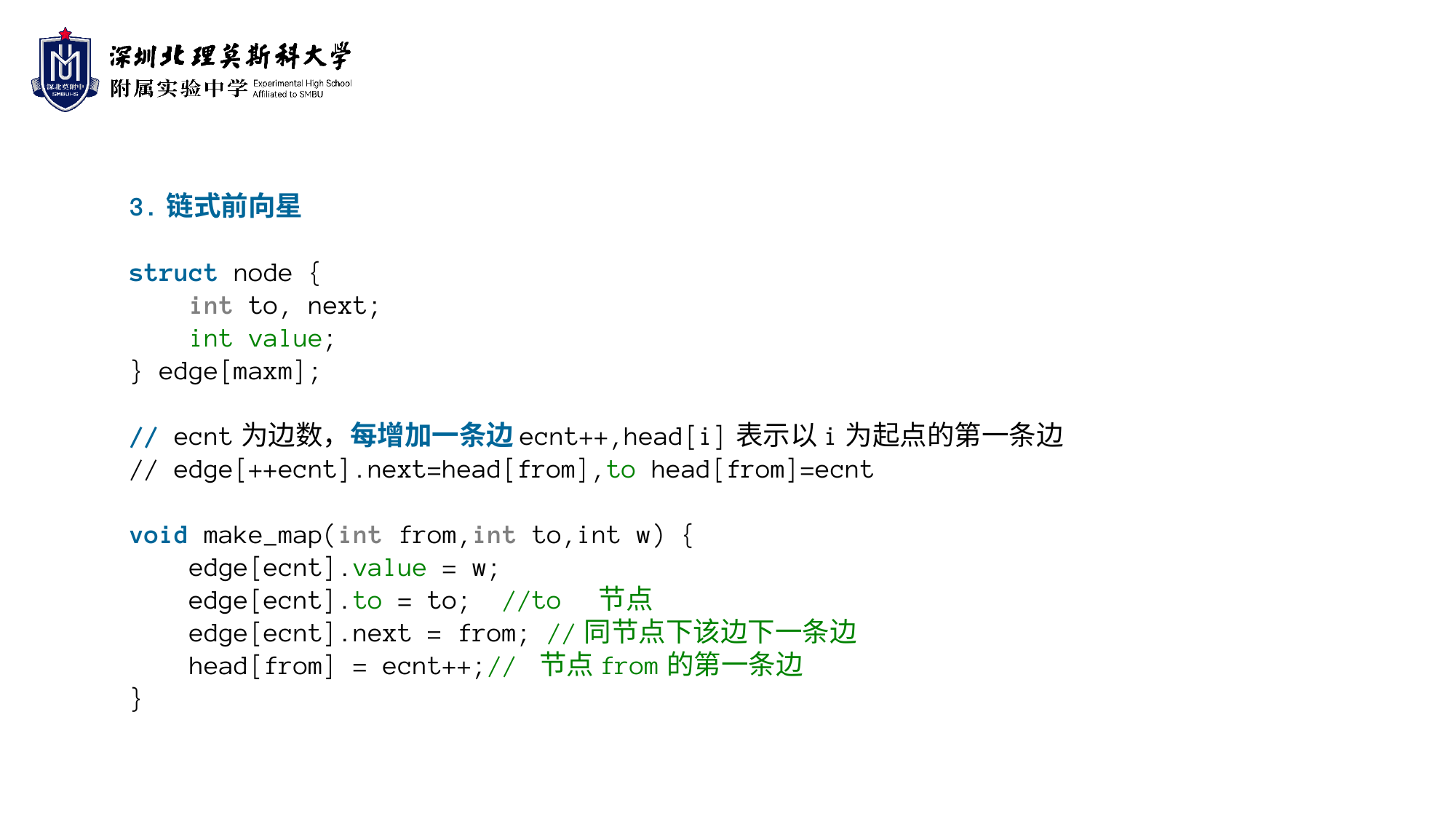

3.链式前向星

struct node {
    int to, next;
    int value;
} edge[maxm];

// ecnt为边数，每增加一条边ecnt++,head[i]表示以i为起点的第一条边
// edge[++ecnt].next=head[from],to head[from]=ecnt

void make_map(int from,int to,int w) {
    edge[ecnt].value = w;
    edge[ecnt].to = to;  //to  节点
    edge[ecnt].next = from; //同节点下该边下一条边
    head[from] = ecnt++;// 节点from的第一条边
}